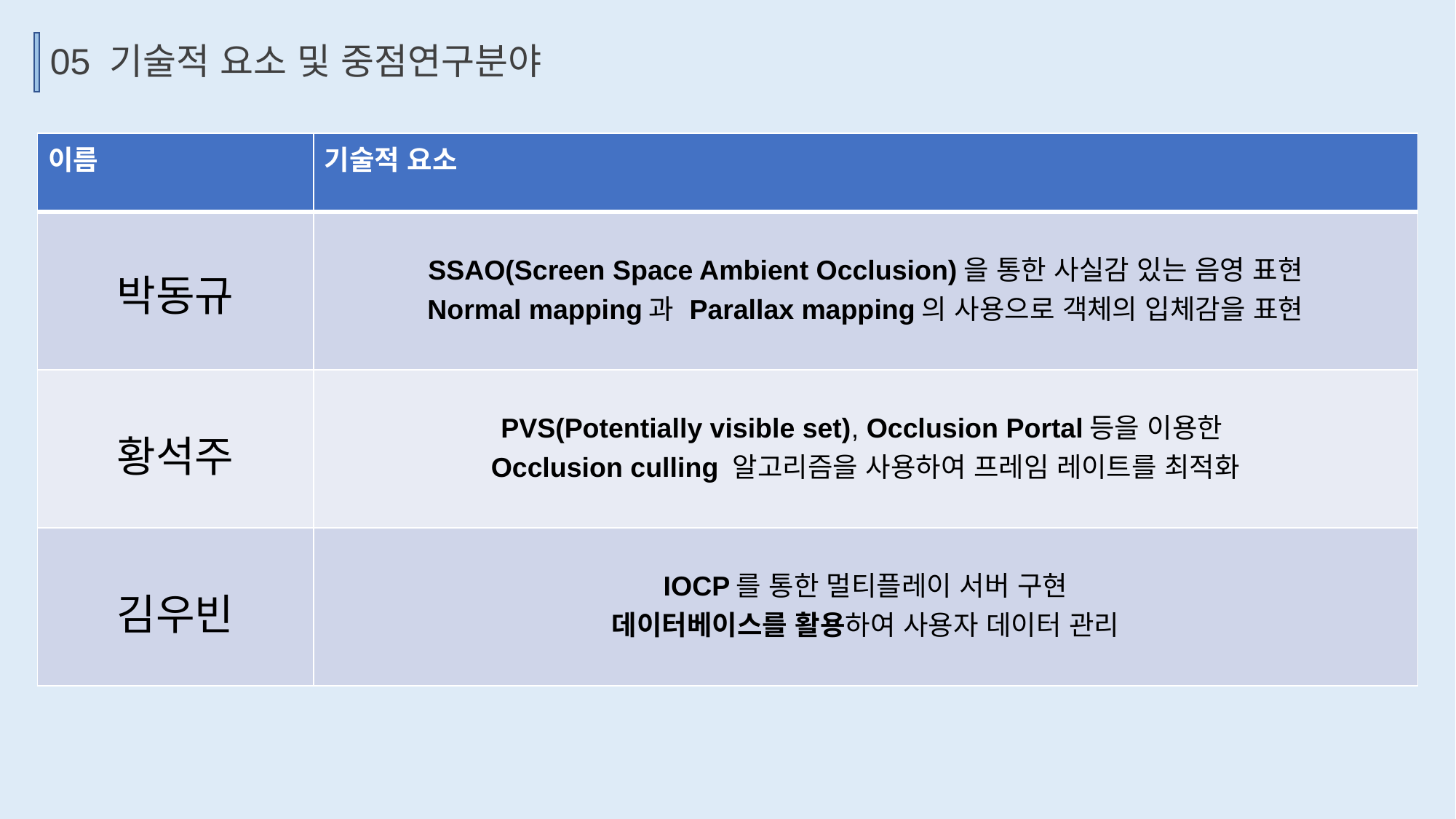

05 기술적 요소 및 중점연구분야
| 이름 | 기술적 요소 |
| --- | --- |
| 박동규 | SSAO(Screen Space Ambient Occlusion)을 통한 사실감 있는 음영 표현 Normal mapping과 Parallax mapping의 사용으로 객체의 입체감을 표현 |
| 황석주 | PVS(Potentially visible set), Occlusion Portal등을 이용한 Occlusion culling 알고리즘을 사용하여 프레임 레이트를 최적화 |
| 김우빈 | IOCP를 통한 멀티플레이 서버 구현 데이터베이스를 활용하여 사용자 데이터 관리 |